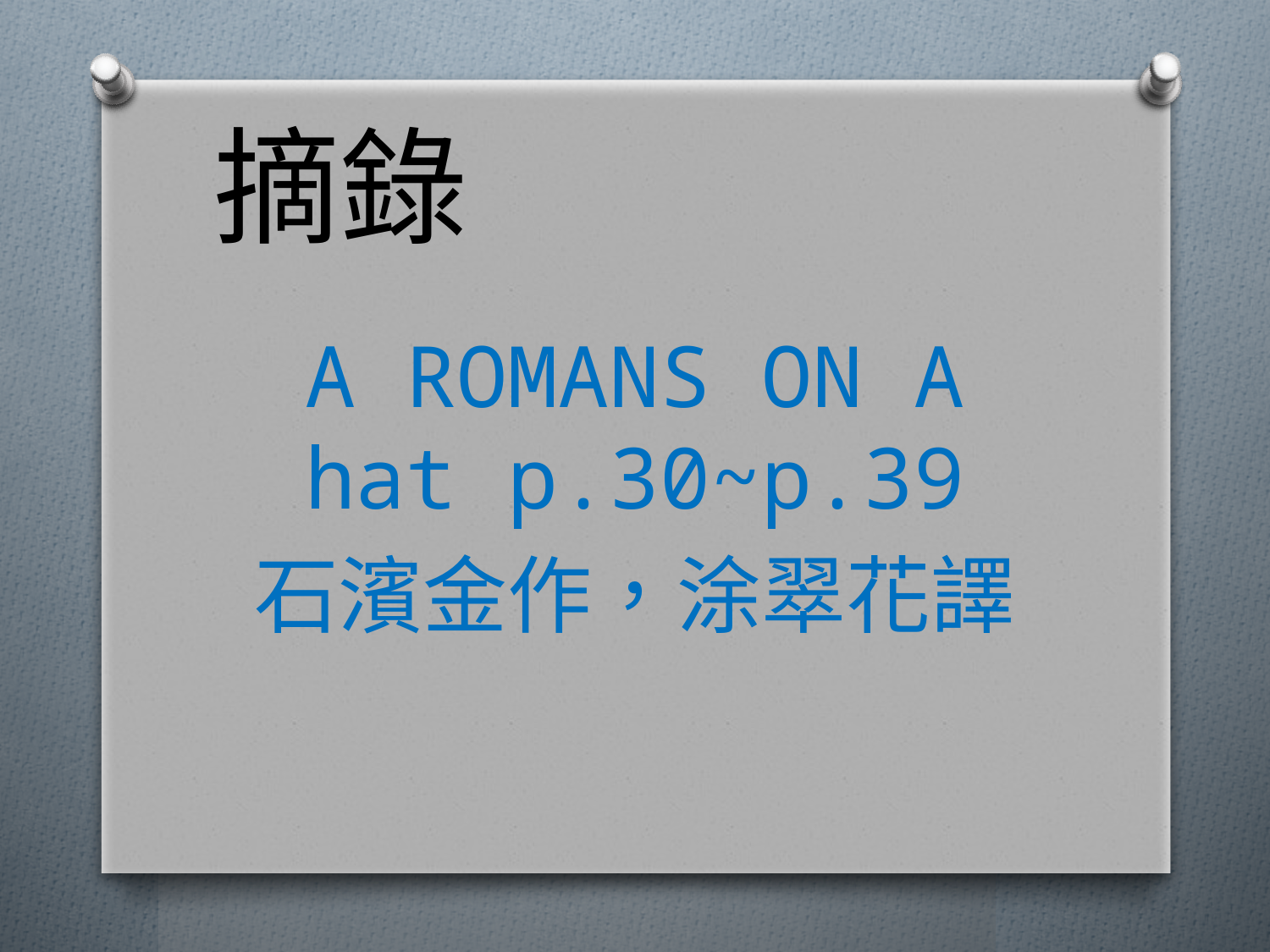

# 摘錄
A ROMANS ON A hat p.30~p.39
石濱金作，涂翠花譯